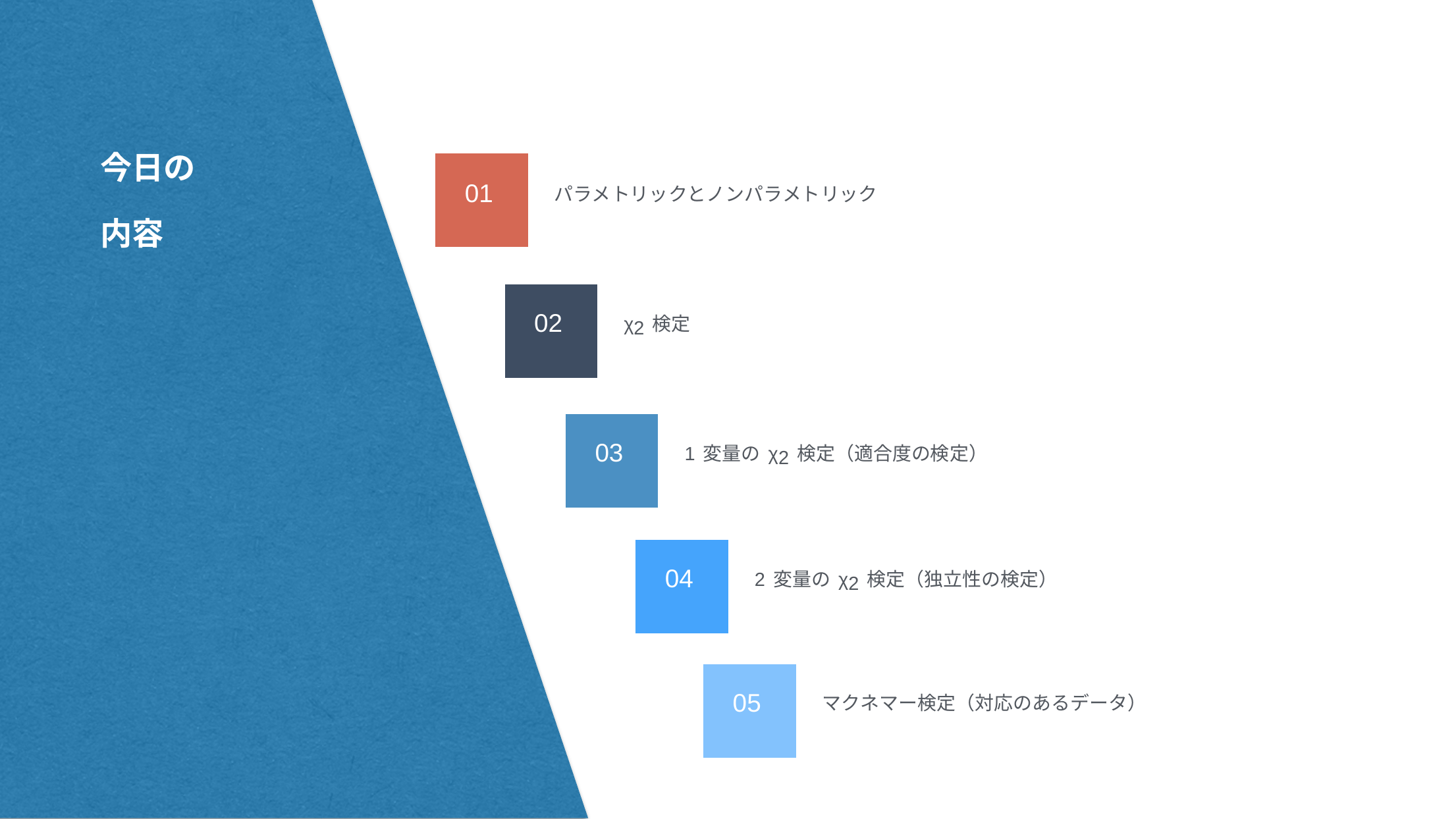

今日の
内容

01
パラメトリックとノンパラメトリック

02
χ2検定

03
1変量のχ2検定（適合度の検定）

04
2変量のχ2検定（独立性の検定）

05
マクネマー検定（対応のあるデータ）